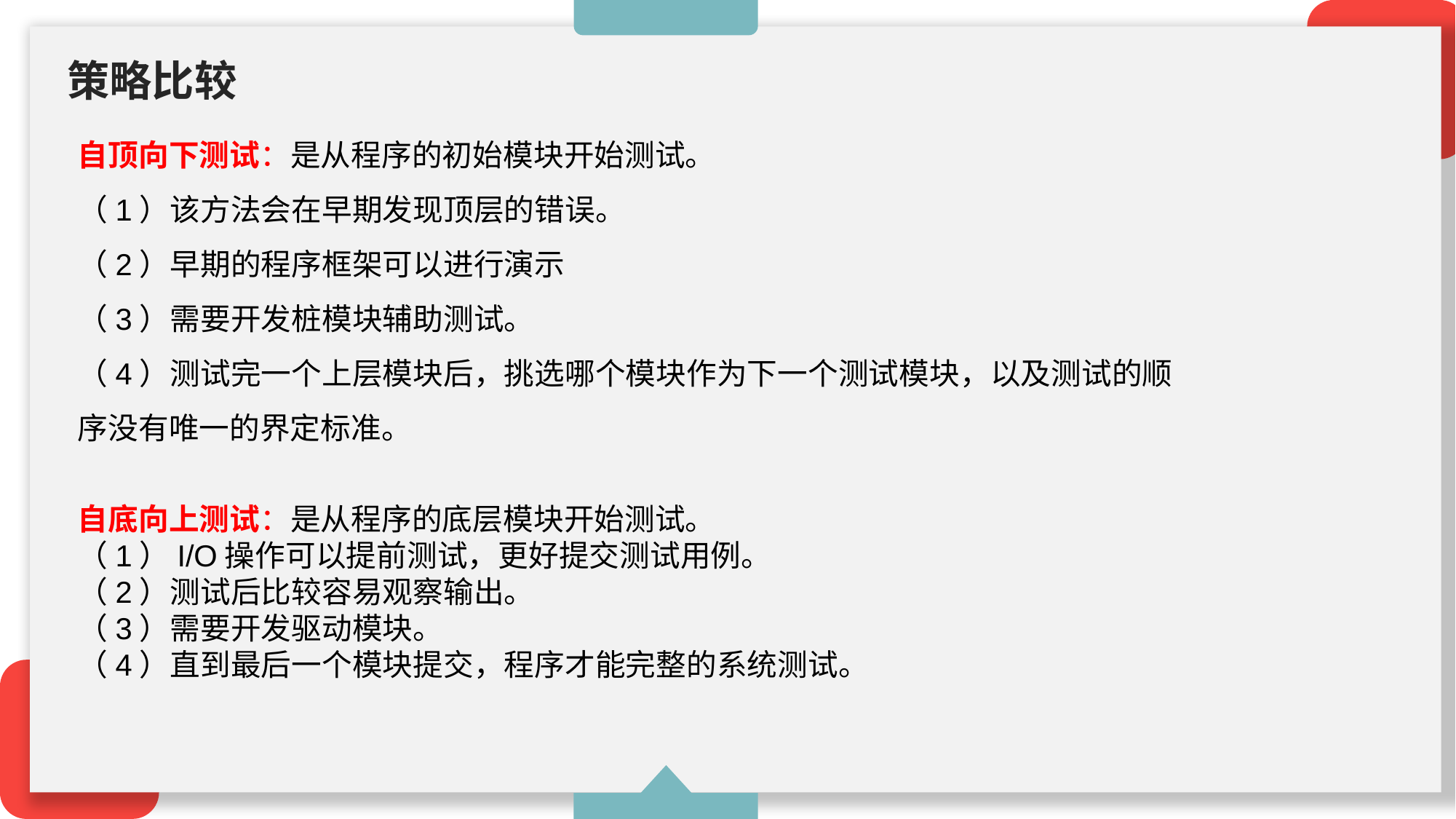

策略比较
自顶向下测试：是从程序的初始模块开始测试。
（1）该方法会在早期发现顶层的错误。
（2）早期的程序框架可以进行演示
（3）需要开发桩模块辅助测试。
（4）测试完一个上层模块后，挑选哪个模块作为下一个测试模块，以及测试的顺序没有唯一的界定标准。
自底向上测试：是从程序的底层模块开始测试。
（1）I/O操作可以提前测试，更好提交测试用例。
（2）测试后比较容易观察输出。
（3）需要开发驱动模块。
（4）直到最后一个模块提交，程序才能完整的系统测试。